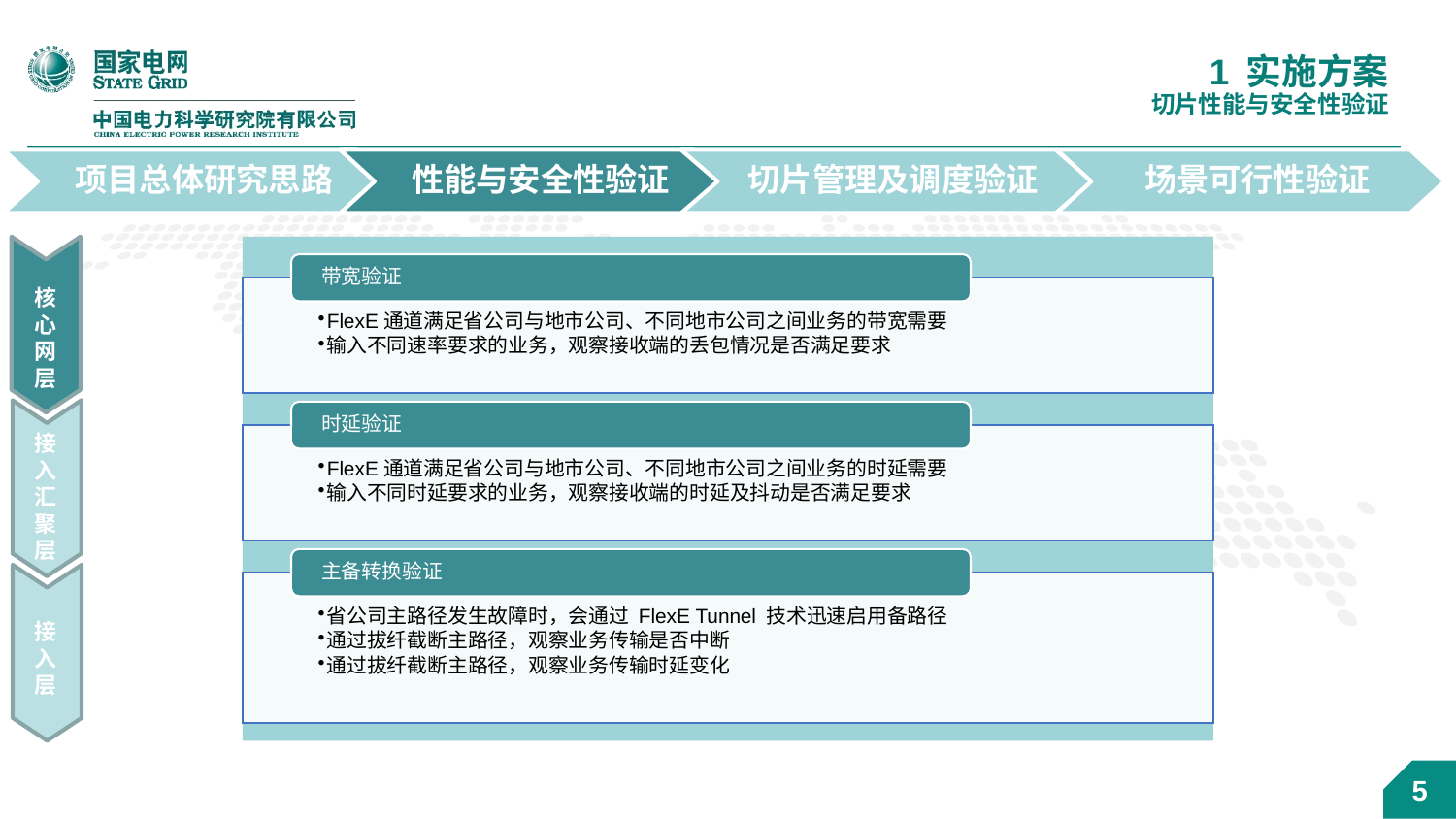

# 1 实施方案 切片性能与安全性验证
项目总体研究思路
性能与安全性验证
切片管理及调度验证
场景可行性验证
核心网层

接入层

接入汇聚层
FlexE通道满足省公司与地市公司、不同地市公司之间业务的带宽需要
输入不同速率要求的业务，观察接收端的丢包情况是否满足要求
带宽验证
FlexE通道满足省公司与地市公司、不同地市公司之间业务的时延需要
输入不同时延要求的业务，观察接收端的时延及抖动是否满足要求
时延验证
省公司主路径发生故障时，会通过 FlexE Tunnel 技术迅速启用备路径
通过拔纤截断主路径，观察业务传输是否中断
通过拔纤截断主路径，观察业务传输时延变化
主备转换验证
5